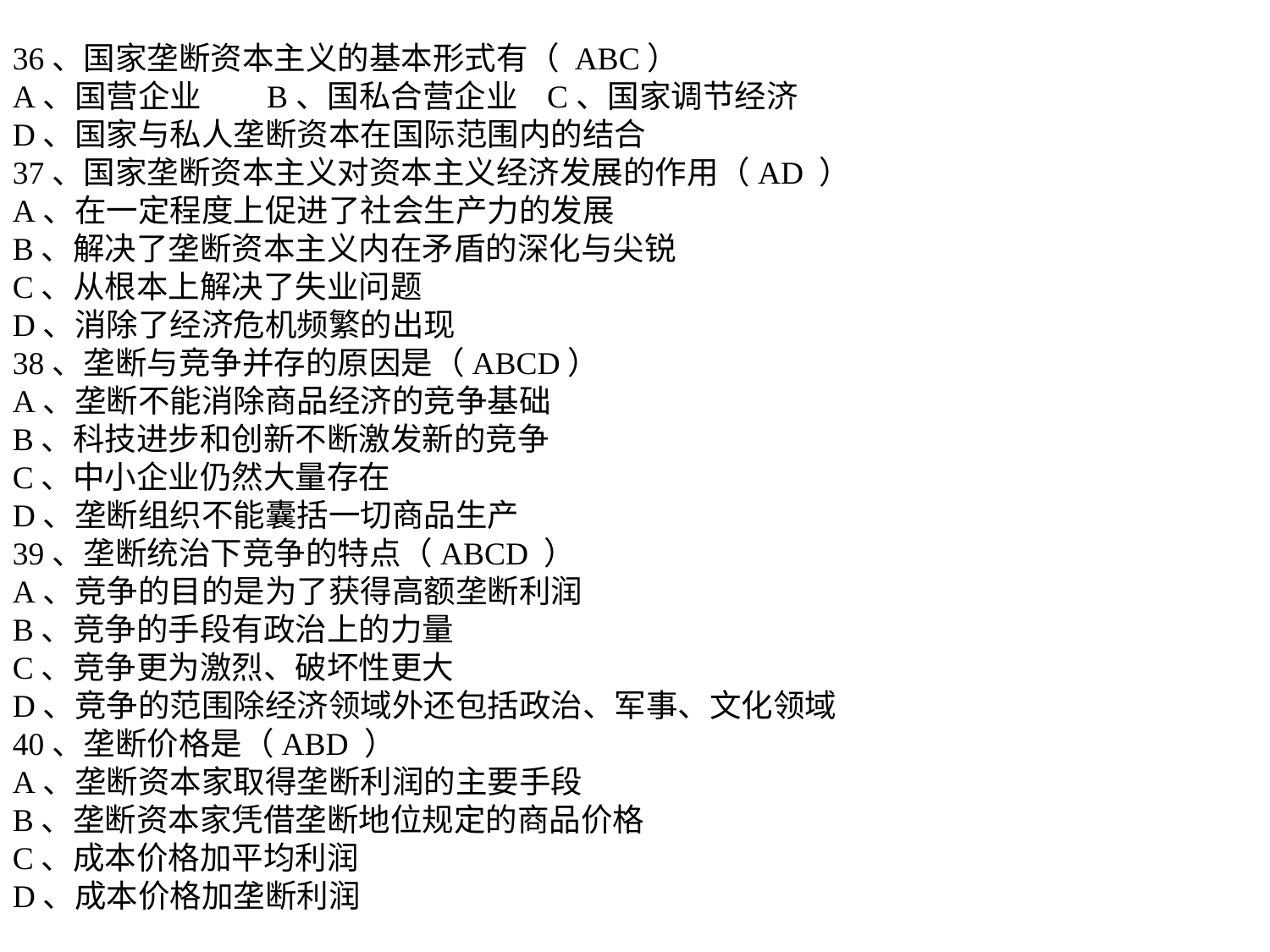

36、国家垄断资本主义的基本形式有（ ABC）
A、国营企业        B、国私合营企业   C、国家调节经济
D、国家与私人垄断资本在国际范围内的结合
37、国家垄断资本主义对资本主义经济发展的作用（AD ）
A、在一定程度上促进了社会生产力的发展
B、解决了垄断资本主义内在矛盾的深化与尖锐
C、从根本上解决了失业问题
D、消除了经济危机频繁的出现
38、垄断与竞争并存的原因是（ABCD）
A、垄断不能消除商品经济的竞争基础
B、科技进步和创新不断激发新的竞争
C、中小企业仍然大量存在
D、垄断组织不能囊括一切商品生产
39、垄断统治下竞争的特点（ABCD ）
A、竞争的目的是为了获得高额垄断利润
B、竞争的手段有政治上的力量
C、竞争更为激烈、破坏性更大
D、竞争的范围除经济领域外还包括政治、军事、文化领域
40、垄断价格是（ABD ）
A、垄断资本家取得垄断利润的主要手段
B、垄断资本家凭借垄断地位规定的商品价格
C、成本价格加平均利润
D、成本价格加垄断利润